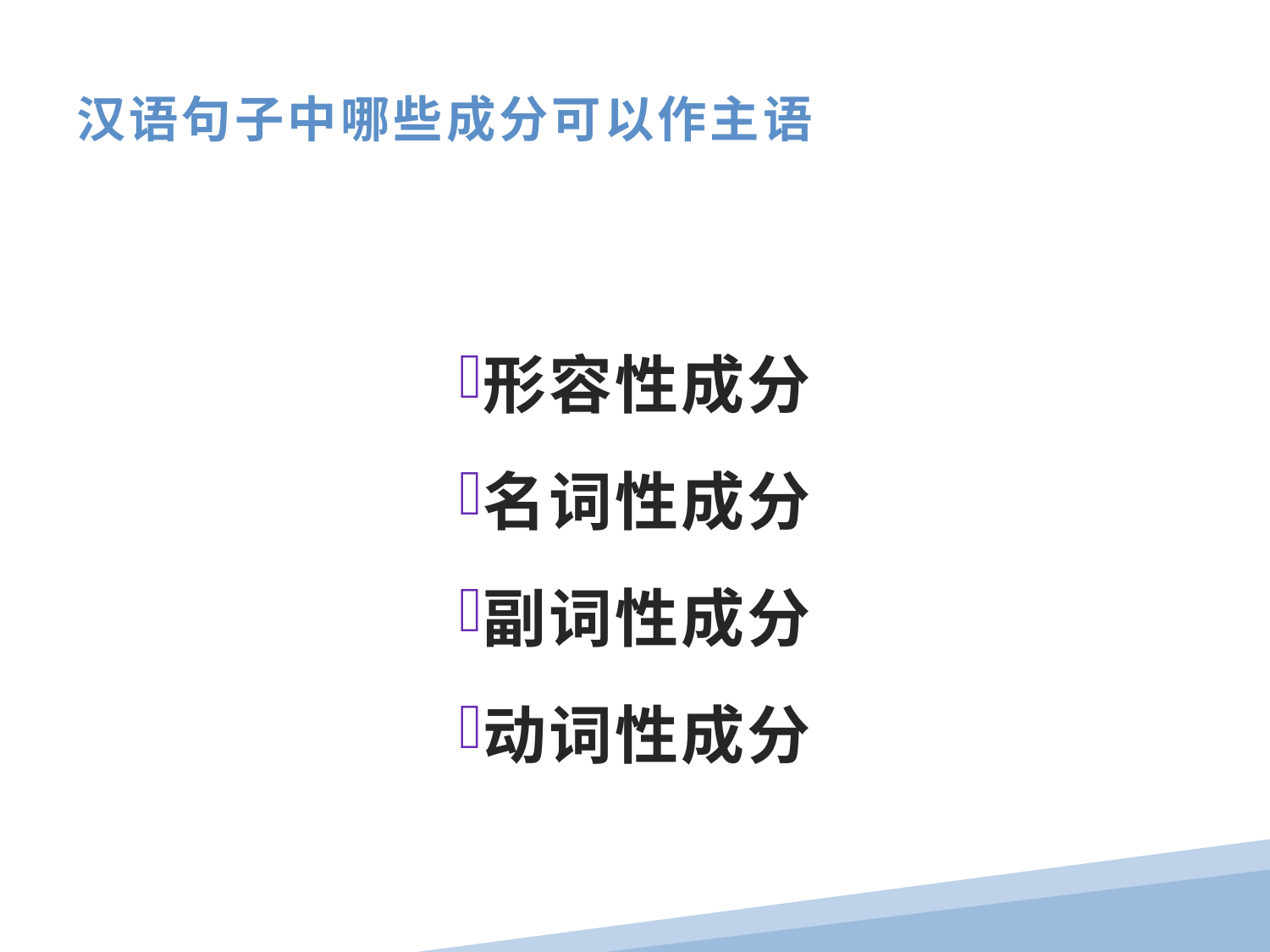

汉语句子中哪些成分可以作主语

形容性成分
名词性成分
副词性成分
动词性成分